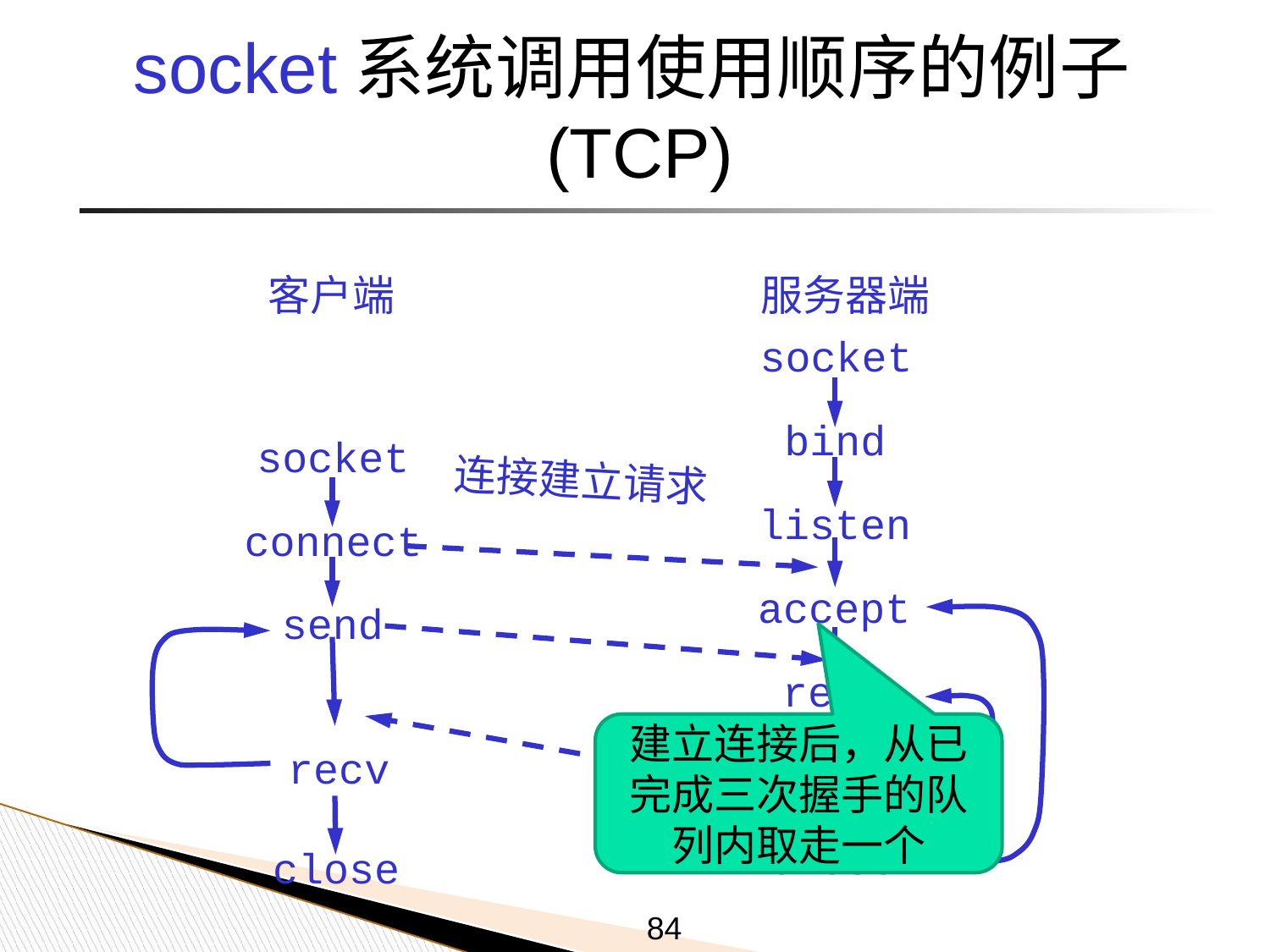

# socket系统调用使用顺序的例子(TCP)
客户端
服务器端
socket

bind
socket
连接建立请求

listen
connect

accept
send

recv

建立连接后，从已完成三次握手的队列内取走一个

recv
send

close
close
84